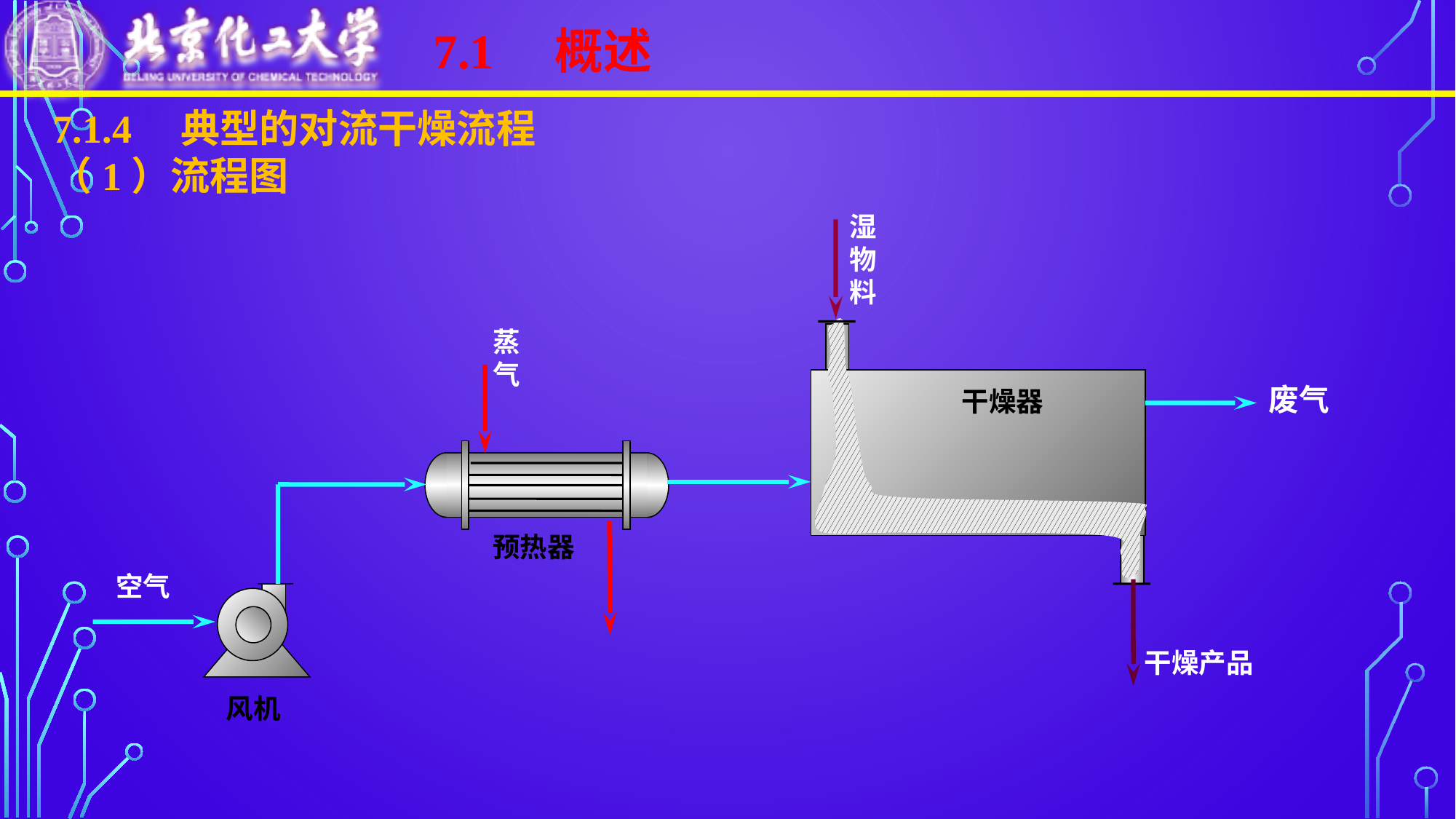

7.1    概述
7.1.4    典型的对流干燥流程
（1）流程图
湿物料

蒸气

干燥器

预热器

空气

干燥产品
风机
废气